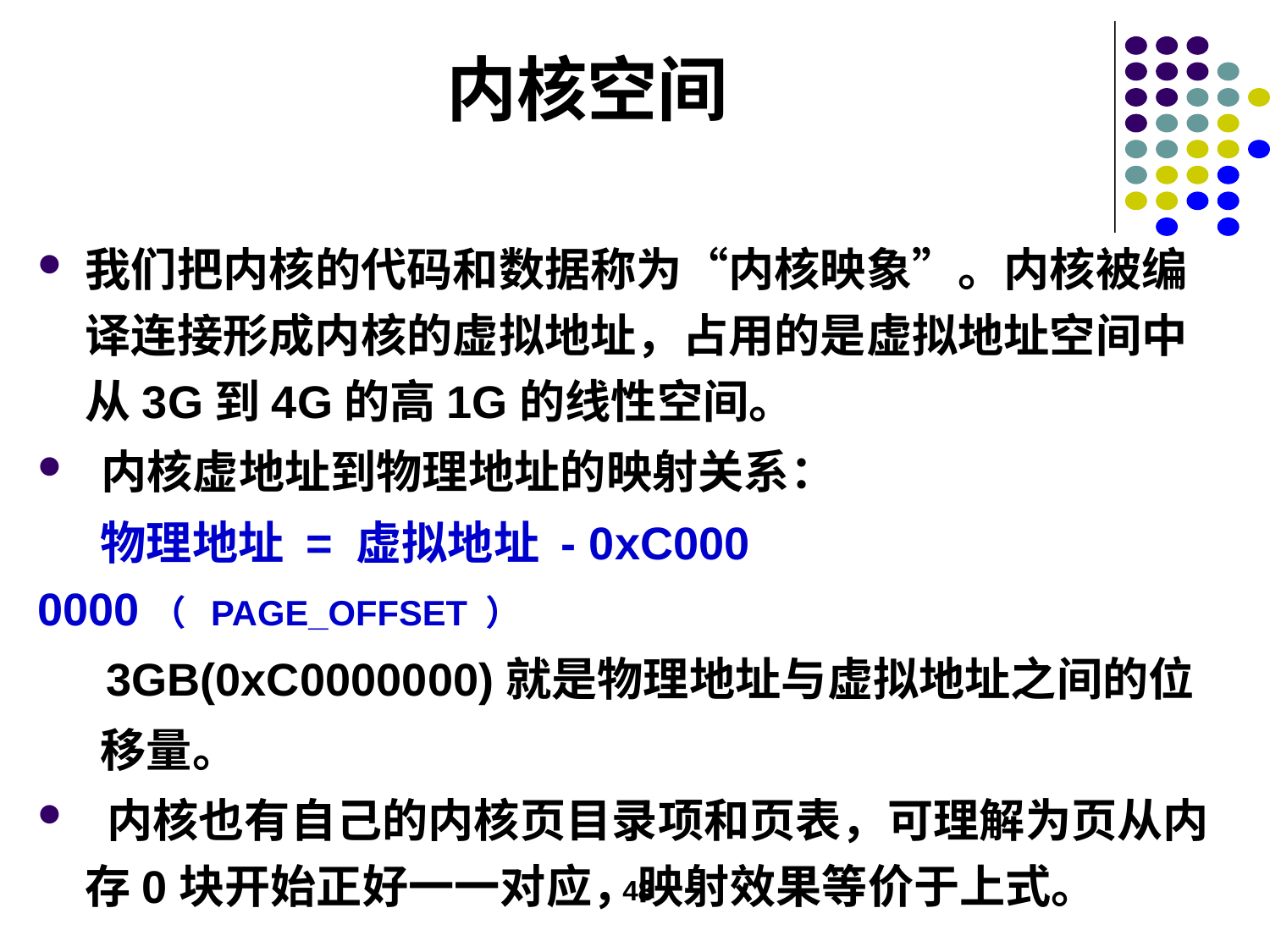

# 内核空间
我们把内核的代码和数据称为“内核映象”。内核被编译连接形成内核的虚拟地址，占用的是虚拟地址空间中从3G到4G的高1G的线性空间。
内核虚地址到物理地址的映射关系：
     物理地址 = 虚拟地址 - 0xC000 0000（  PAGE_OFFSET ）
       3GB(0xC0000000)就是物理地址与虚拟地址之间的位
     移量。
 内核也有自己的内核页目录项和页表，可理解为页从内存0块开始正好一一对应，映射效果等价于上式。
48